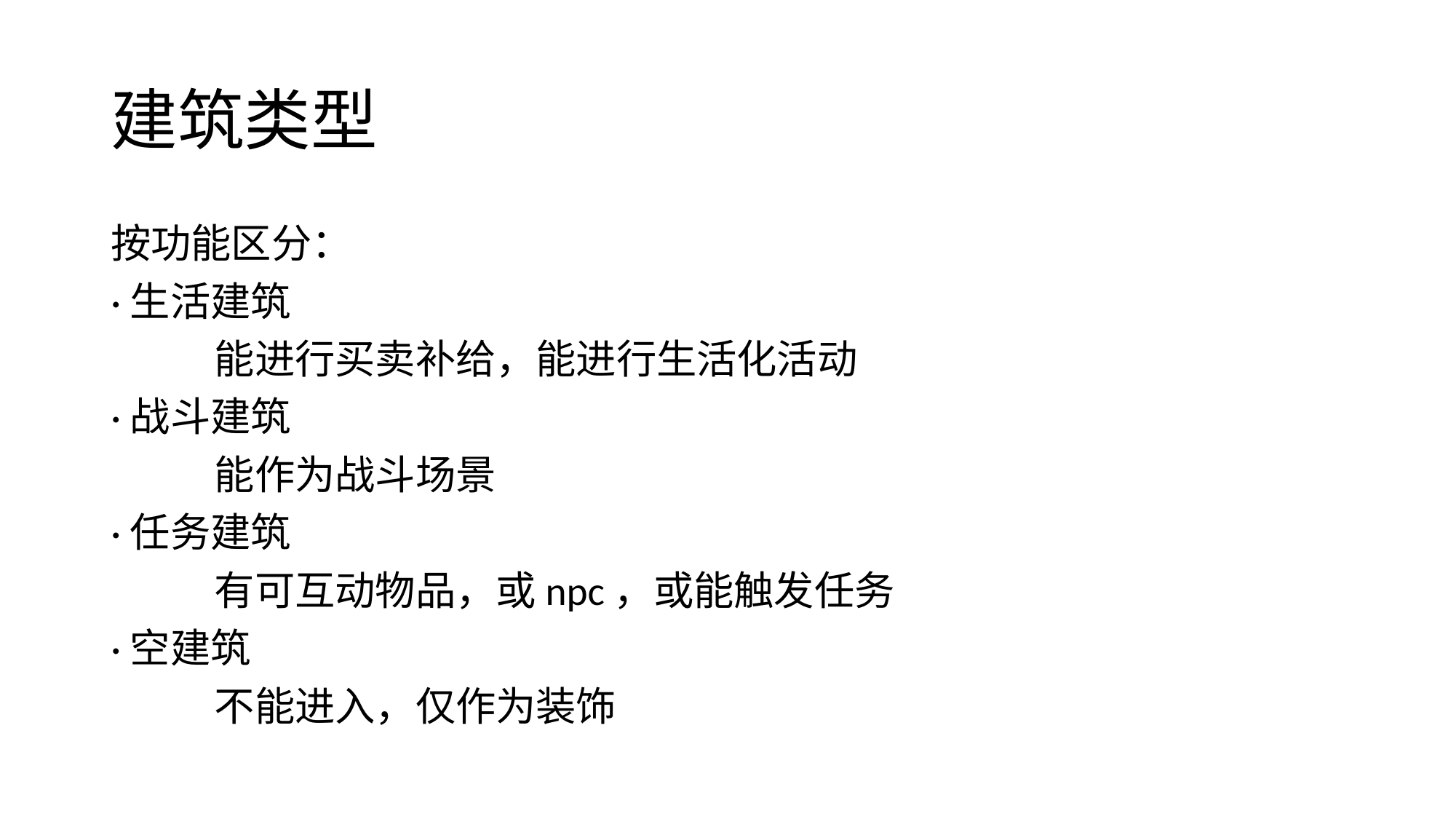

# 建筑类型
按功能区分：
·生活建筑
	能进行买卖补给，能进行生活化活动
·战斗建筑
	能作为战斗场景
·任务建筑
	有可互动物品，或npc，或能触发任务
·空建筑
	不能进入，仅作为装饰